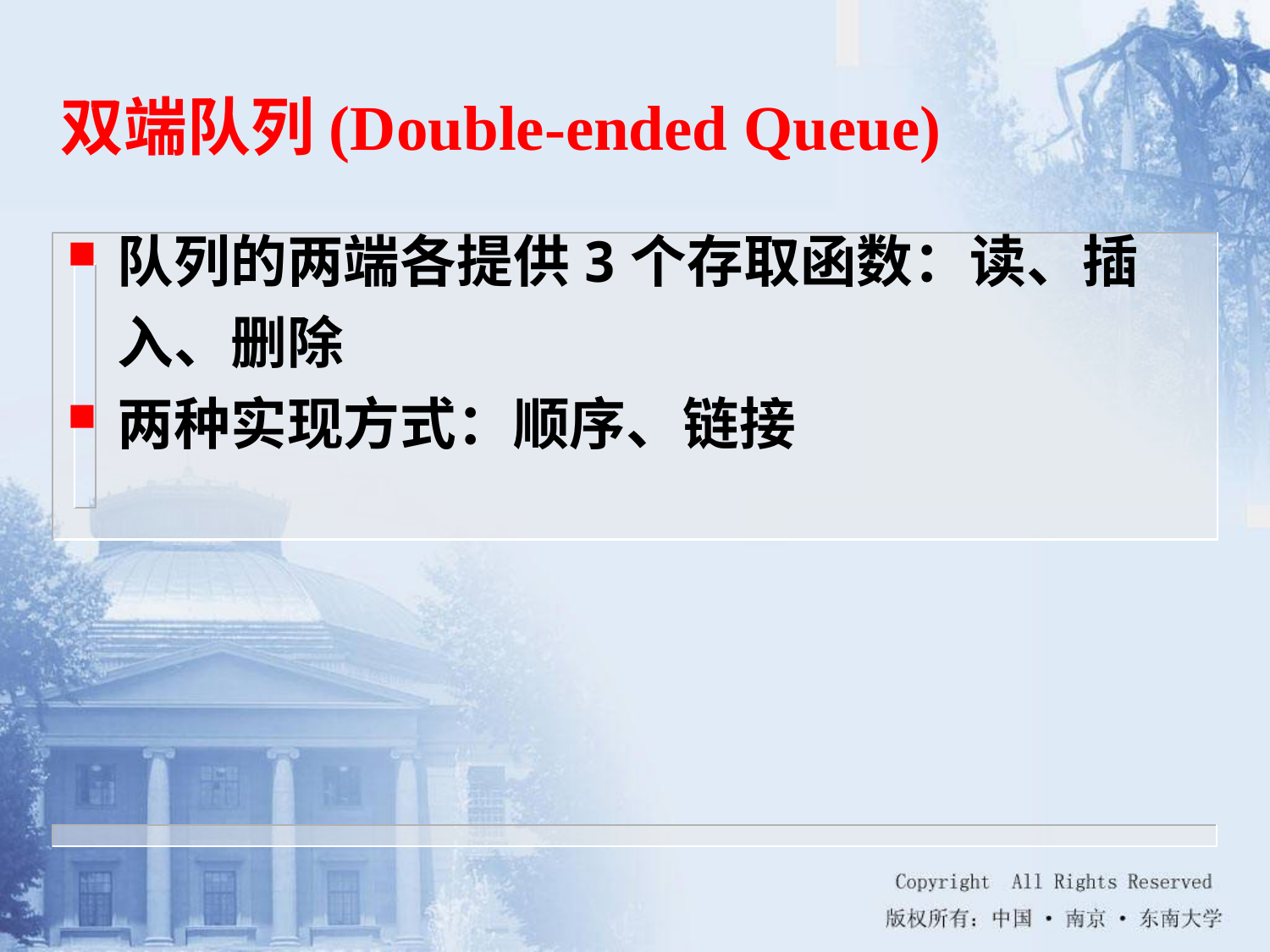

双端队列(Double-ended Queue)
队列的两端各提供3个存取函数：读、插入、删除
两种实现方式：顺序、链接